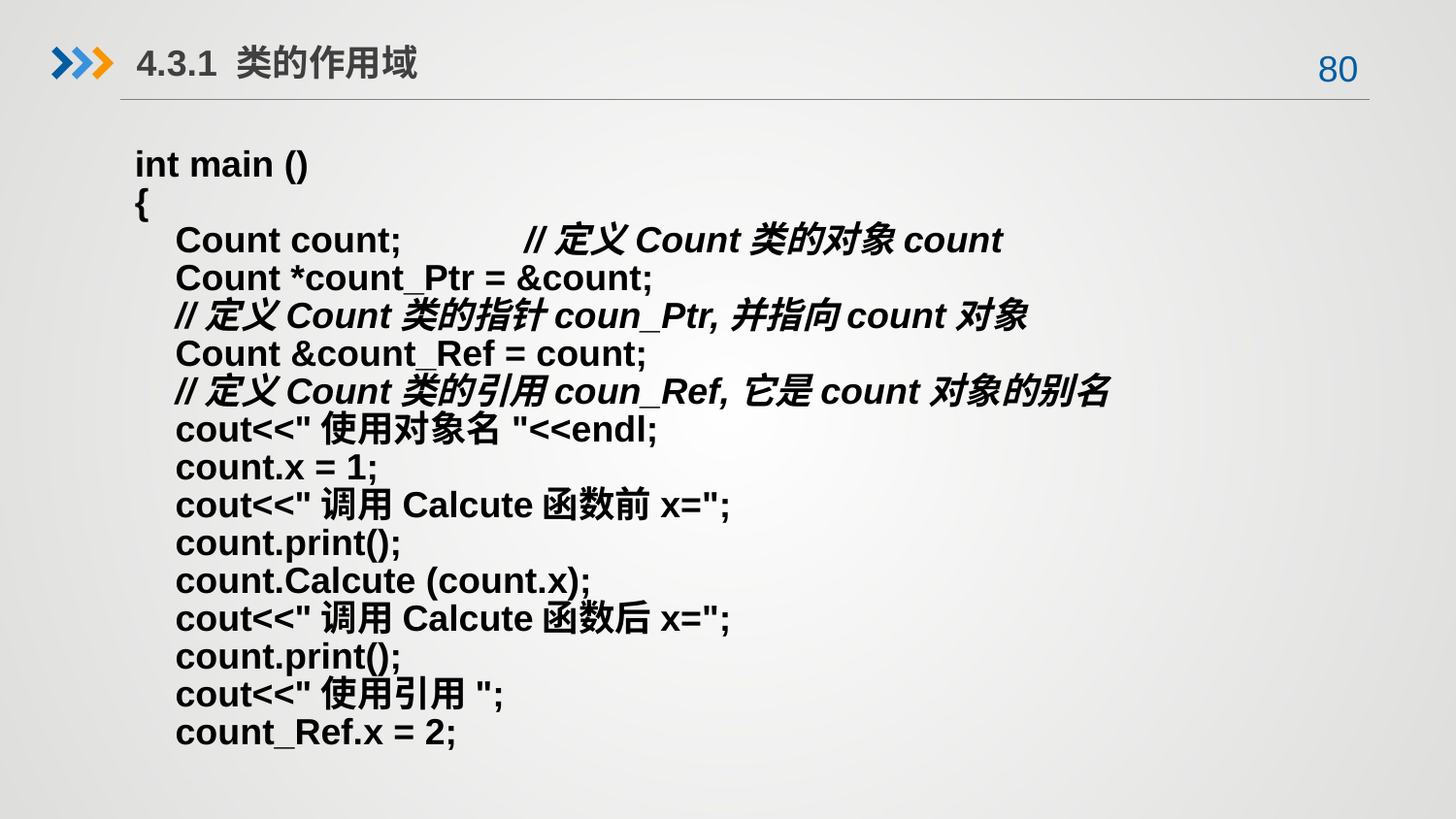

4.3.1 类的作用域
int main ()
{
    Count count;            //定义Count类的对象count
    Count *count_Ptr = &count;
    //定义Count类的指针coun_Ptr,并指向count对象
    Count &count_Ref = count;
    //定义Count类的引用coun_Ref,它是count对象的别名
    cout<<"使用对象名"<<endl;
    count.x = 1;
    cout<<"调用Calcute函数前x=";
    count.print();
    count.Calcute (count.x);
    cout<<"调用Calcute函数后x=";
    count.print();
    cout<<"使用引用";
    count_Ref.x = 2;